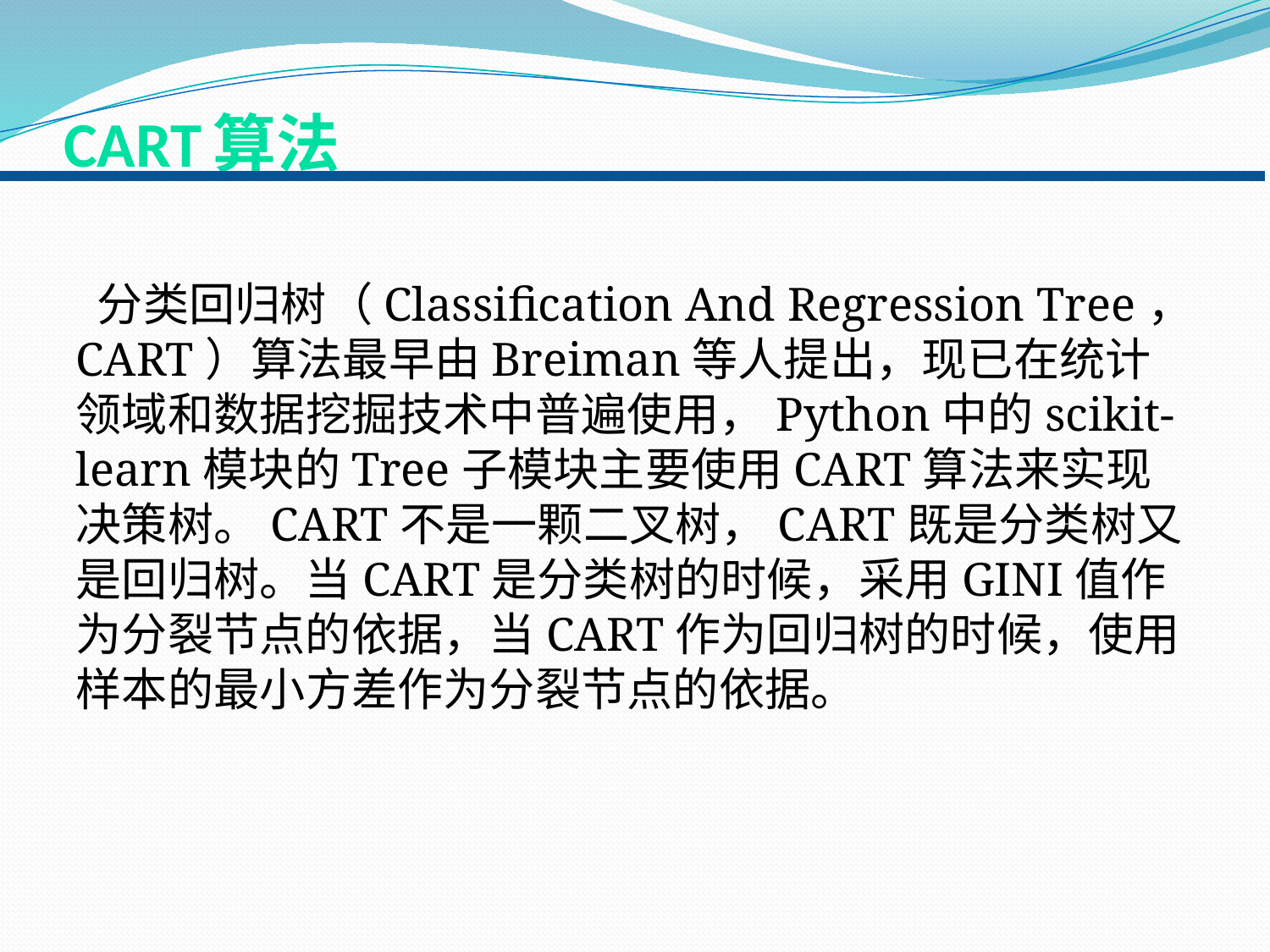

# CART算法
 分类回归树（Classification And Regression Tree，CART）算法最早由Breiman等人提出，现已在统计领域和数据挖掘技术中普遍使用，Python中的scikit-learn模块的Tree子模块主要使用CART算法来实现决策树。CART不是一颗二叉树，CART既是分类树又是回归树。当CART是分类树的时候，采用GINI值作为分裂节点的依据，当CART作为回归树的时候，使用样本的最小方差作为分裂节点的依据。